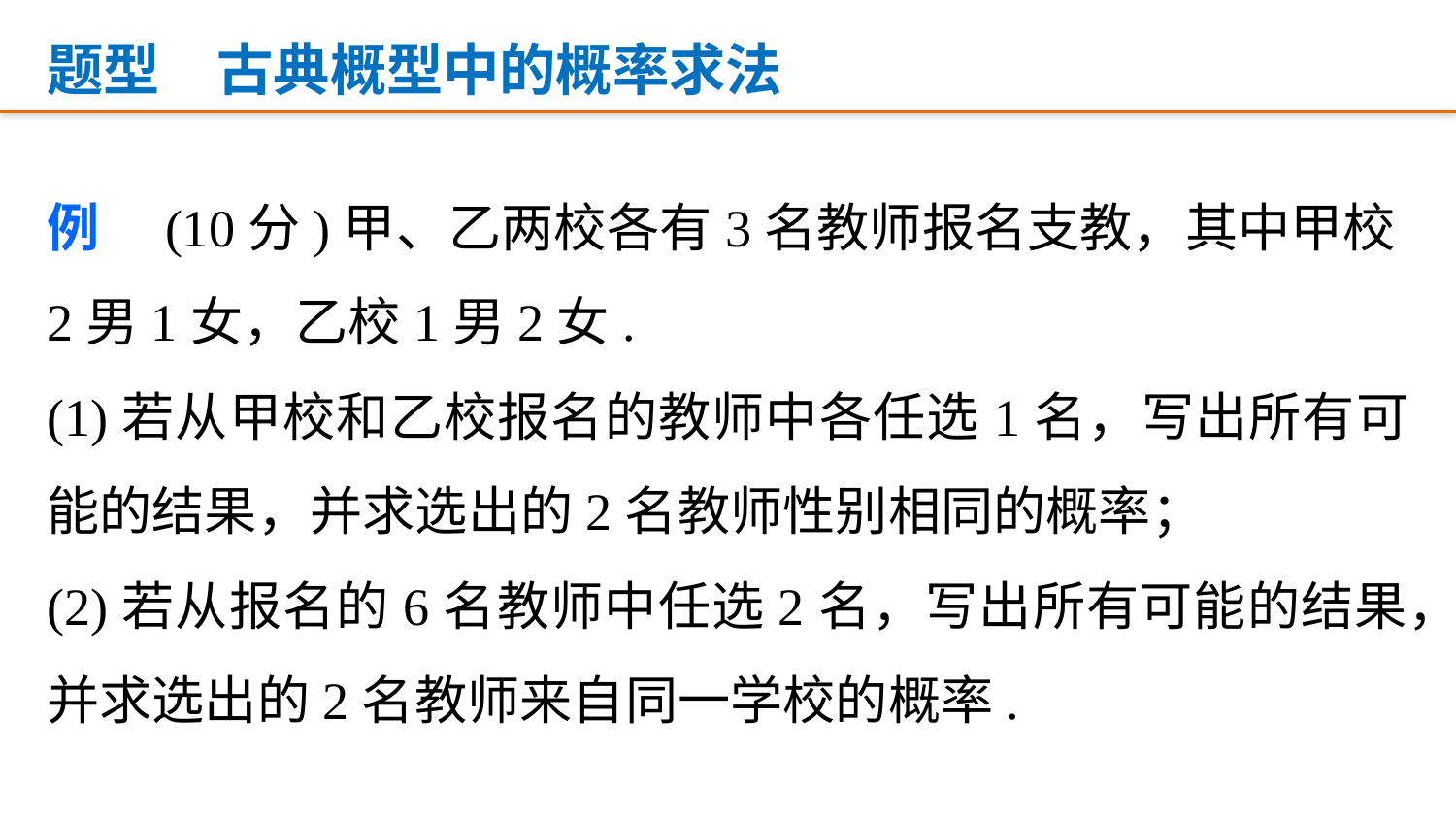

题型　古典概型中的概率求法
例　(10分)甲、乙两校各有3名教师报名支教，其中甲校2男1女，乙校1男2女.
(1)若从甲校和乙校报名的教师中各任选1名，写出所有可能的结果，并求选出的2名教师性别相同的概率；
(2)若从报名的6名教师中任选2名，写出所有可能的结果，并求选出的2名教师来自同一学校的概率.